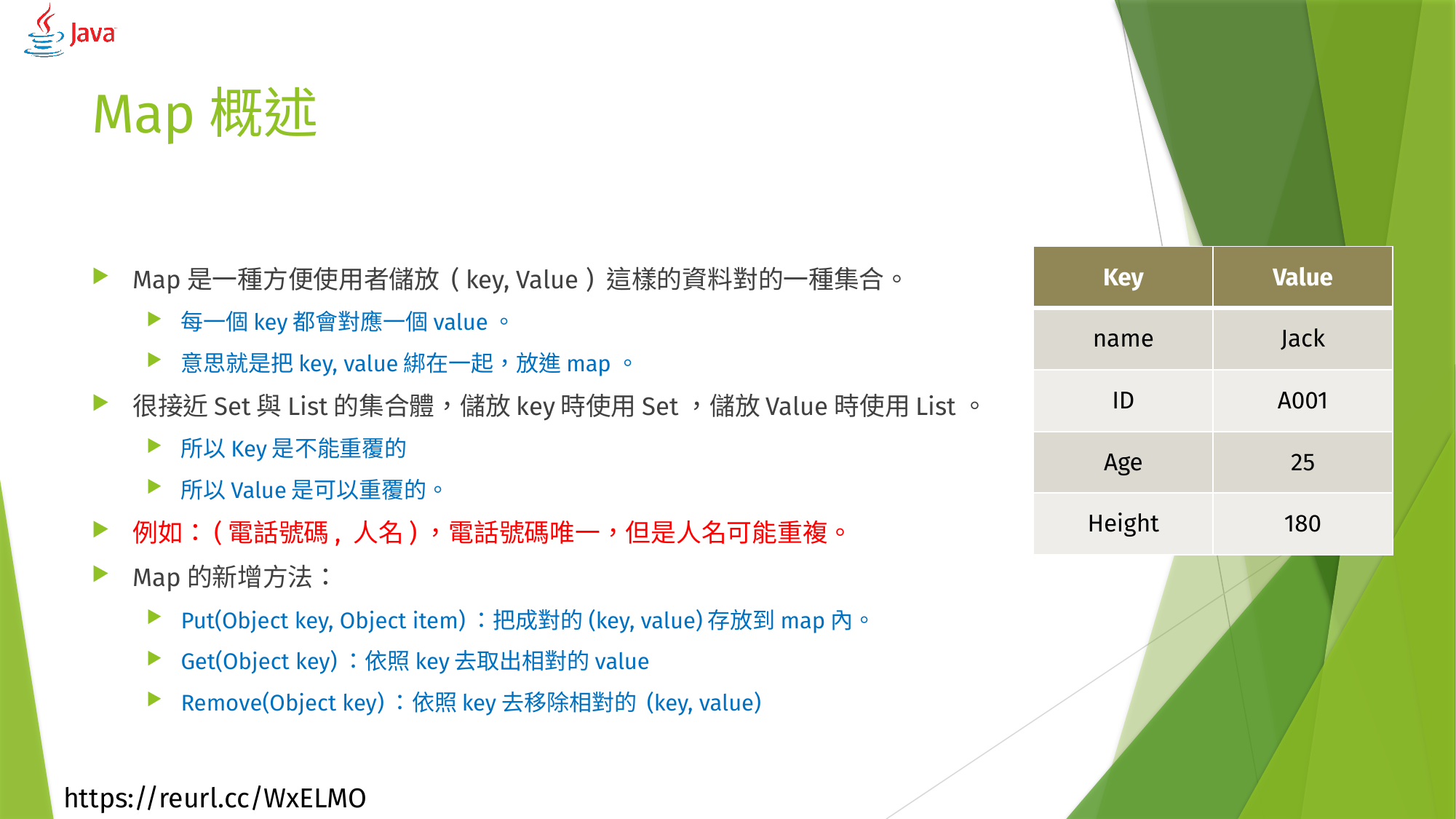

# Map概述
| Key | Value |
| --- | --- |
| name | Jack |
| ID | A001 |
| Age | 25 |
| Height | 180 |
Map是一種方便使用者儲放 ( key, Value ) 這樣的資料對的一種集合。
每一個key都會對應一個value。
意思就是把key, value綁在一起，放進map。
很接近Set與List的集合體，儲放key時使用Set，儲放Value時使用List。
所以Key是不能重覆的
所以Value是可以重覆的。
例如：(電話號碼, 人名)，電話號碼唯一，但是人名可能重複。
Map的新增方法：
Put(Object key, Object item)：把成對的(key, value)存放到map內。
Get(Object key)：依照key去取出相對的value
Remove(Object key)：依照key去移除相對的 (key, value)